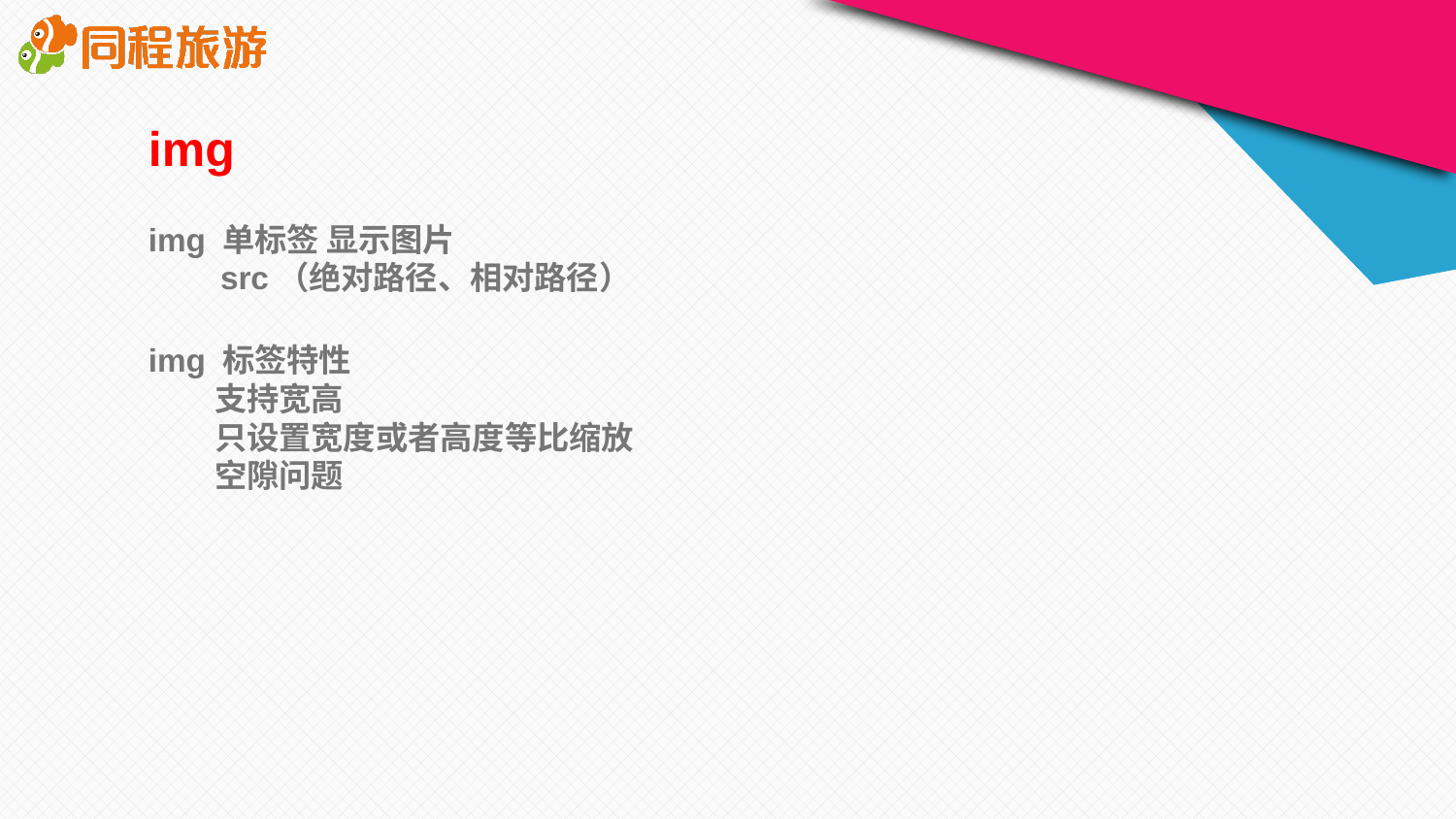

img
img 单标签 显示图片
        src（绝对路径、相对路径）
img 标签特性
        支持宽高
        只设置宽度或者高度等比缩放
        空隙问题